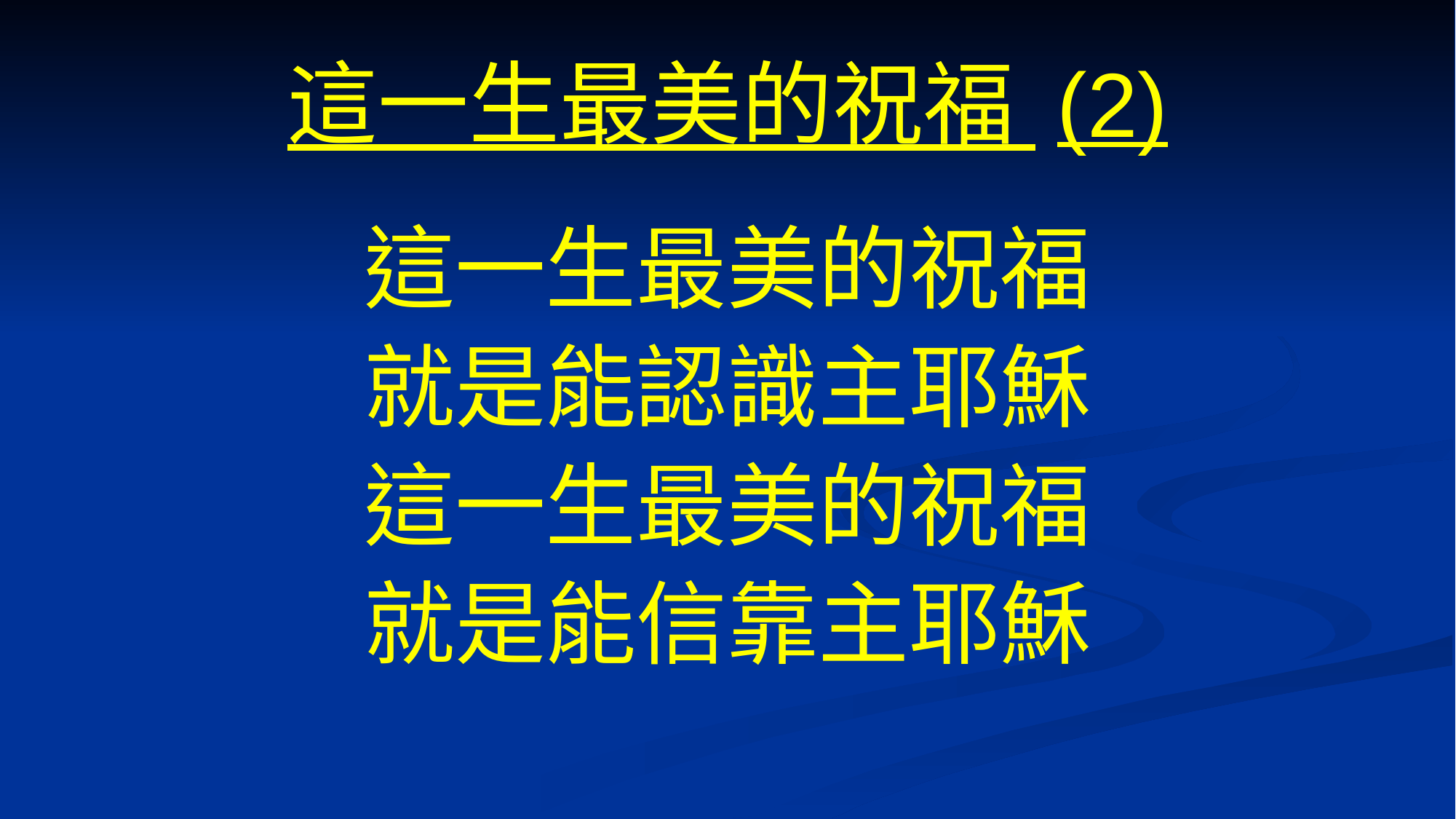

# 這一生最美的祝福 (2)
這一生最美的祝福
就是能認識主耶穌
這一生最美的祝福
就是能信靠主耶穌